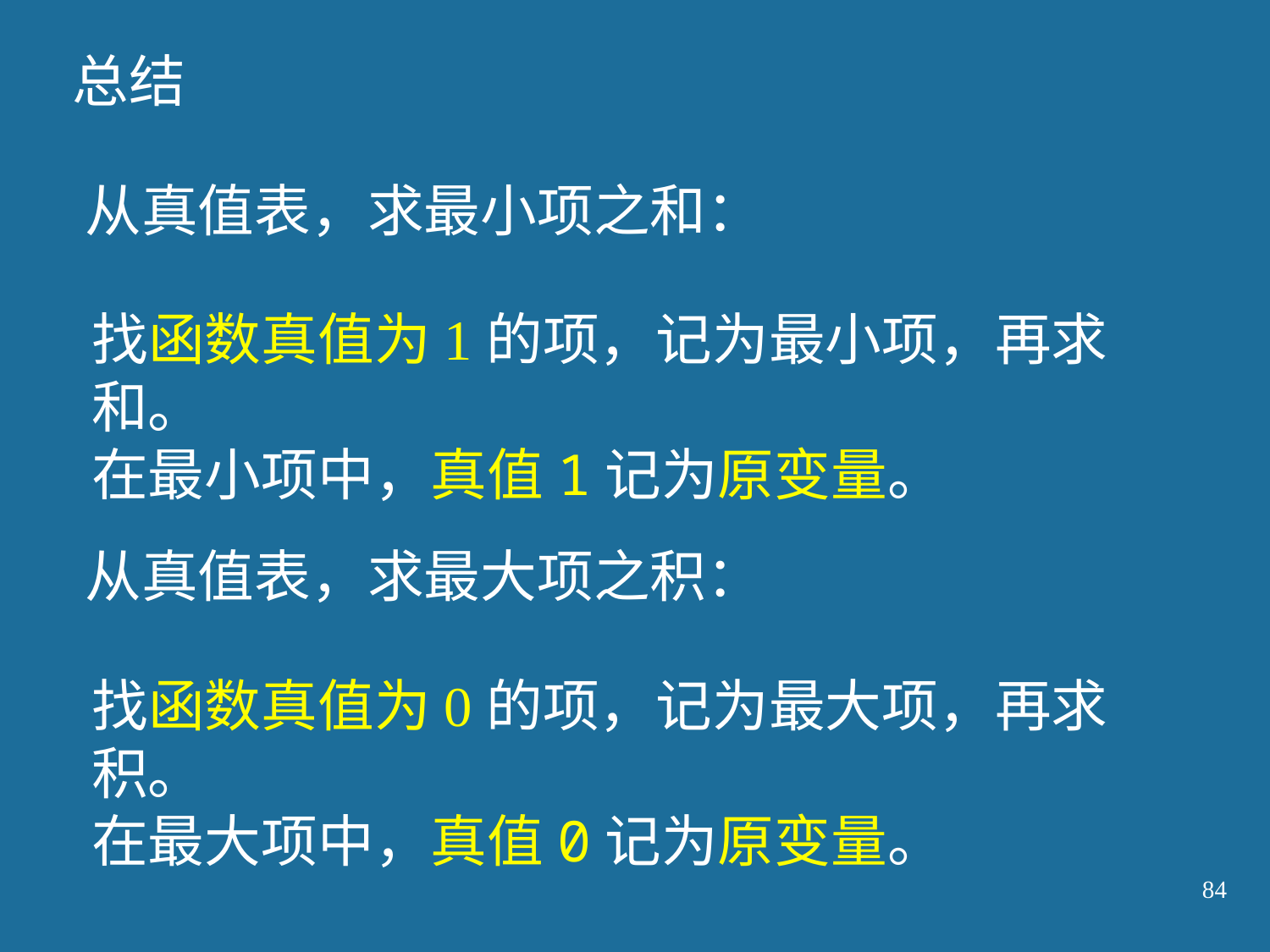

总结
从真值表，求最小项之和：
找函数真值为1的项，记为最小项，再求和。
在最小项中，真值1记为原变量。
从真值表，求最大项之积：
找函数真值为0的项，记为最大项，再求积。
在最大项中，真值0记为原变量。
84